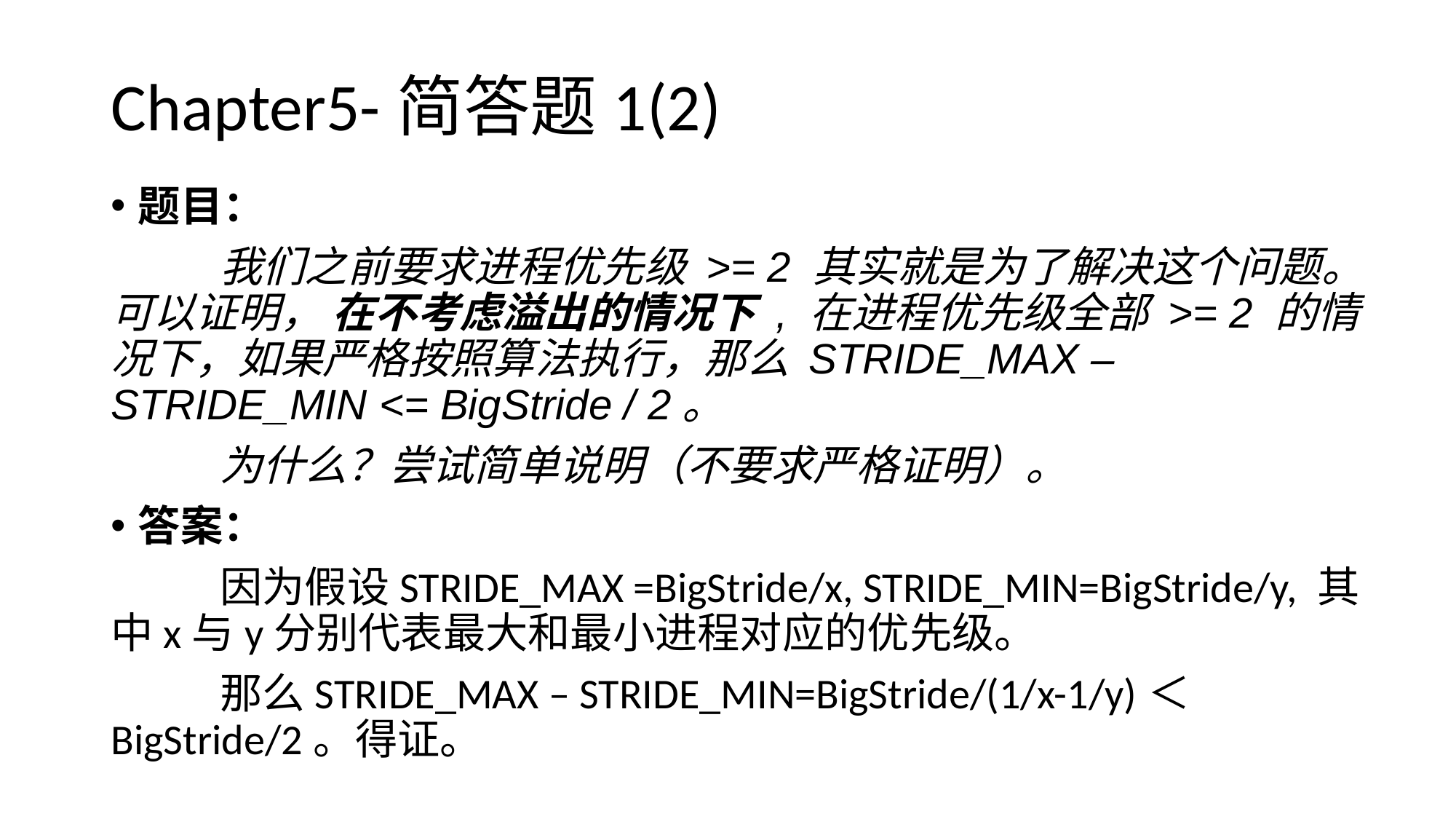

# Chapter5-简答题1(2)
题目：
	我们之前要求进程优先级 >= 2 其实就是为了解决这个问题。可以证明， 在不考虑溢出的情况下 , 在进程优先级全部 >= 2 的情况下，如果严格按照算法执行，那么 STRIDE_MAX – STRIDE_MIN <= BigStride / 2。
	为什么？尝试简单说明（不要求严格证明）。
答案：
	因为假设STRIDE_MAX =BigStride/x, STRIDE_MIN=BigStride/y, 其中x与y分别代表最大和最小进程对应的优先级。
	那么STRIDE_MAX – STRIDE_MIN=BigStride/(1/x-1/y)＜BigStride/2。得证。